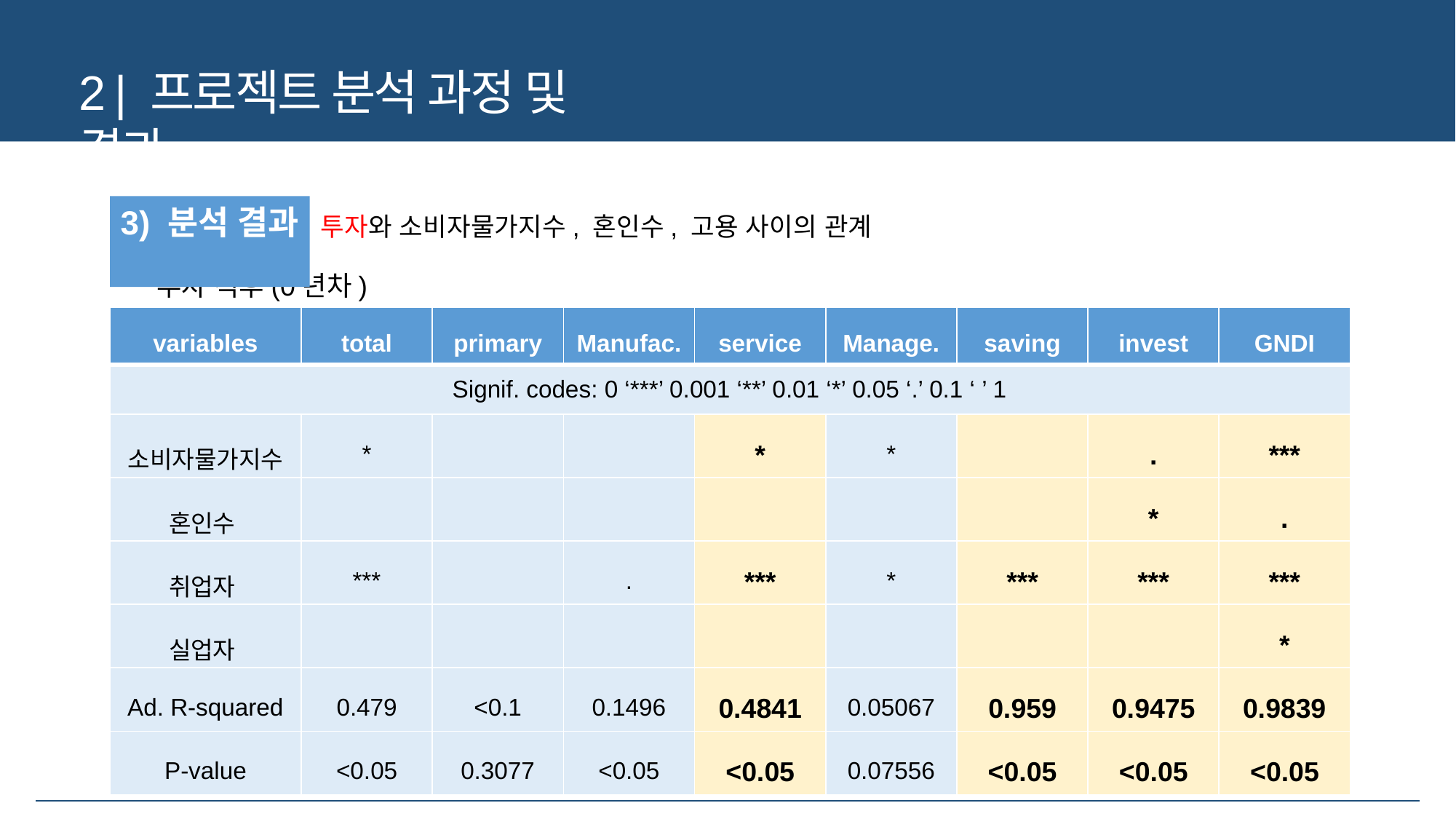

2 | 프로젝트 분석 과정 및 결과
3) 분석 결과
투자와 소비자물가지수, 혼인수, 고용 사이의 관계
*** 투자 직후(0년차)
| variables | total | primary | Manufac. | service | Manage. | saving | invest | GNDI |
| --- | --- | --- | --- | --- | --- | --- | --- | --- |
| Signif. codes: 0 ‘\*\*\*’ 0.001 ‘\*\*’ 0.01 ‘\*’ 0.05 ‘.’ 0.1 ‘ ’ 1 |  |  |  |  |  |  |  |  |
| 소비자물가지수 | \* |  |  | \* | \* |  | . | \*\*\* |
| 혼인수 |  |  |  |  |  |  | \* | . |
| 취업자 | \*\*\* |  | . | \*\*\* | \* | \*\*\* | \*\*\* | \*\*\* |
| 실업자 |  |  |  |  |  |  |  | \* |
| Ad. R-squared | 0.479 | <0.1 | 0.1496 | 0.4841 | 0.05067 | 0.959 | 0.9475 | 0.9839 |
| P-value | <0.05 | 0.3077 | <0.05 | <0.05 | 0.07556 | <0.05 | <0.05 | <0.05 |